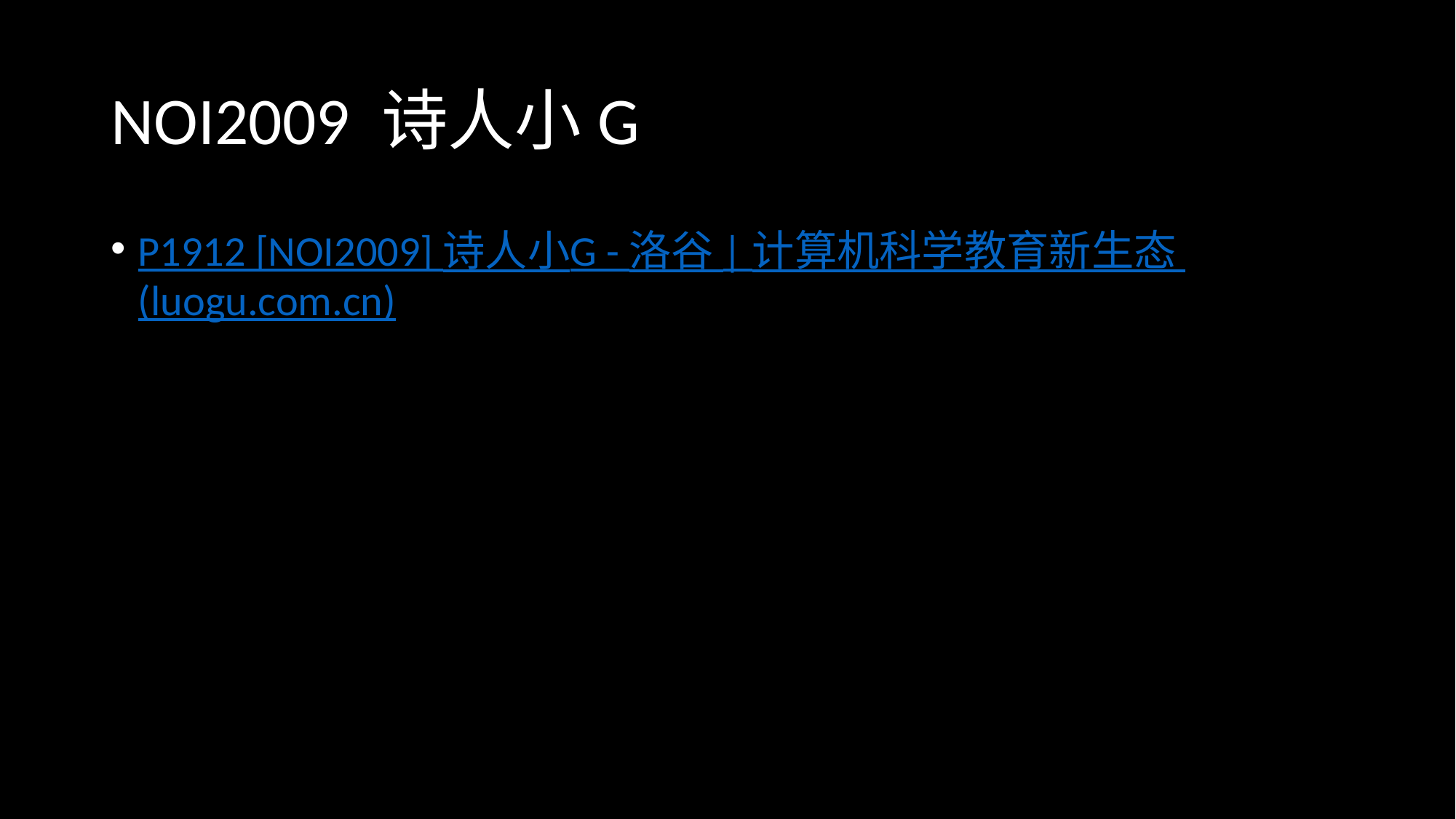

# NOI2009 诗人小G
P1912 [NOI2009] 诗人小G - 洛谷 | 计算机科学教育新生态 (luogu.com.cn)